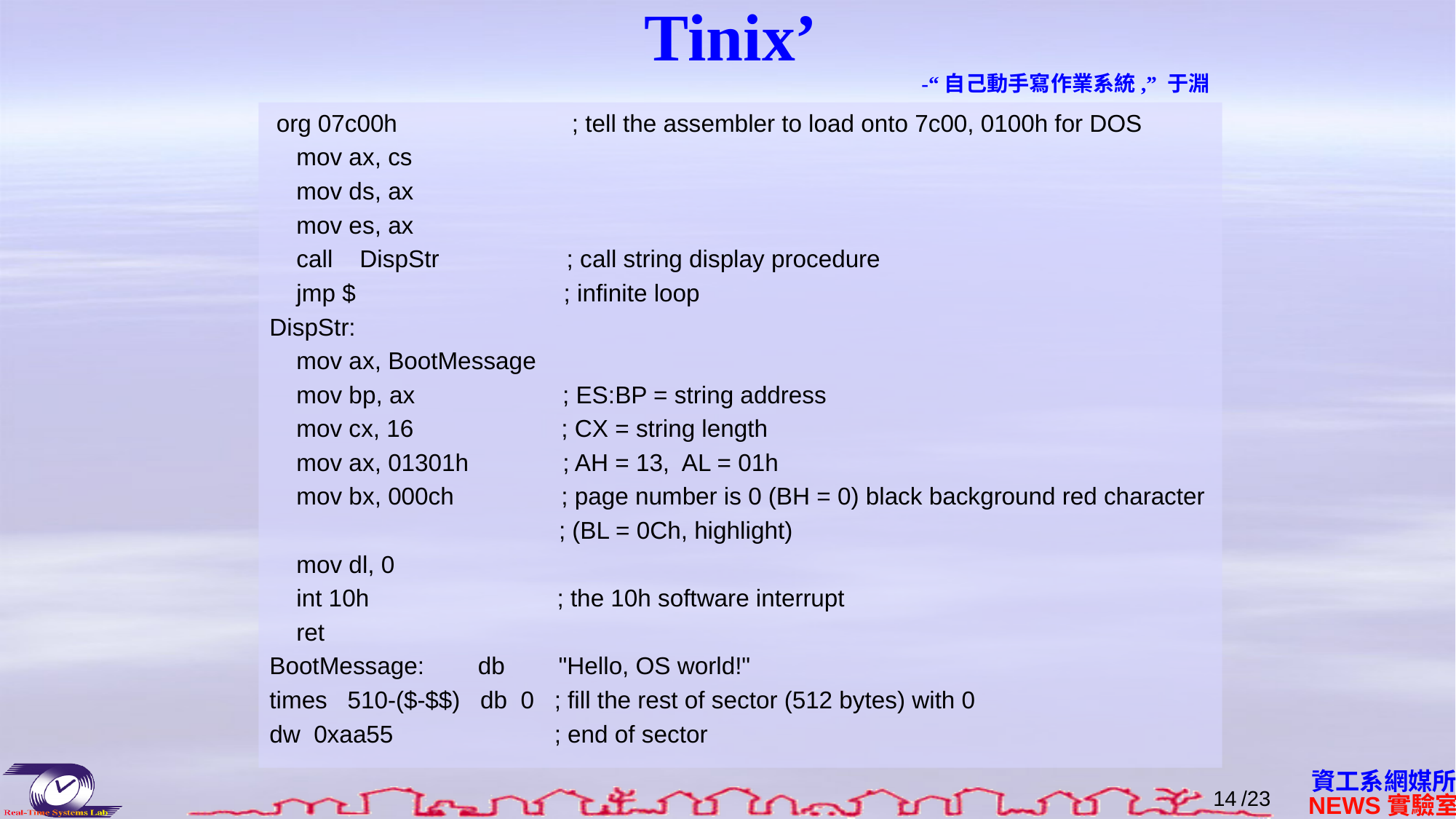

# Tinix’ -“自己動手寫作業系統,” 于淵
 org 07c00h                          ; tell the assembler to load onto 7c00, 0100h for DOS
    mov ax, cs
    mov ds, ax
    mov es, ax
    call    DispStr                   ; call string display procedure
    jmp $                               ; infinite loop
DispStr:
    mov ax, BootMessage
    mov bp, ax                      ; ES:BP = string address
    mov cx, 16                      ; CX = string length
    mov ax, 01301h              ; AH = 13,  AL = 01h
    mov bx, 000ch                ; page number is 0 (BH = 0) black background red character
                                           ; (BL = 0Ch, highlight)
    mov dl, 0
    int 10h                            ; the 10h software interrupt
    ret
BootMessage:        db        "Hello, OS world!"
times   510-($-$$)   db  0   ; fill the rest of sector (512 bytes) with 0
dw  0xaa55                        ; end of sector
14
/23